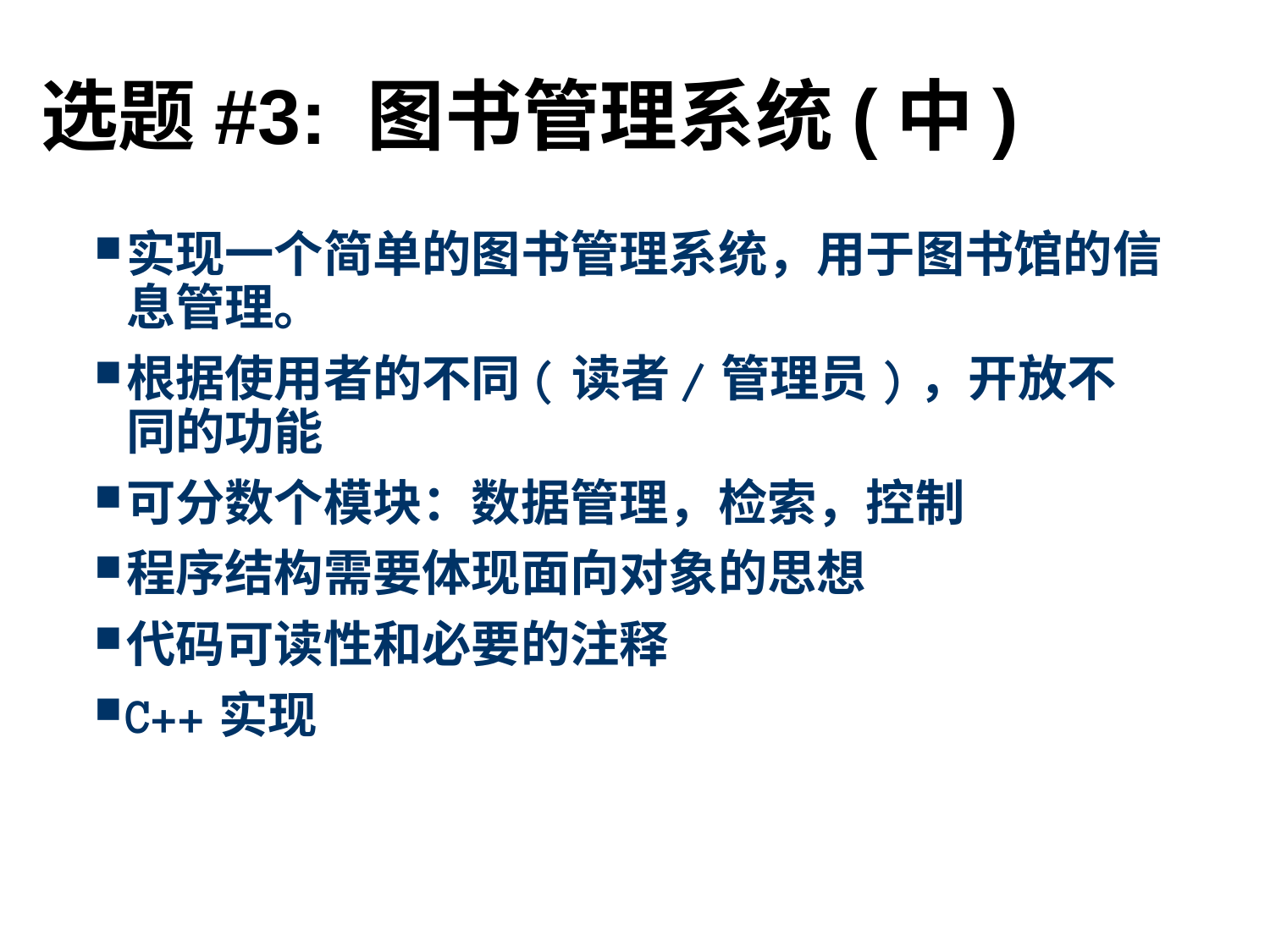

# 选题#3: 图书管理系统(中)
实现一个简单的图书管理系统，用于图书馆的信息管理。
根据使用者的不同(读者/管理员)，开放不同的功能
可分数个模块：数据管理，检索，控制
程序结构需要体现面向对象的思想
代码可读性和必要的注释
C++实现